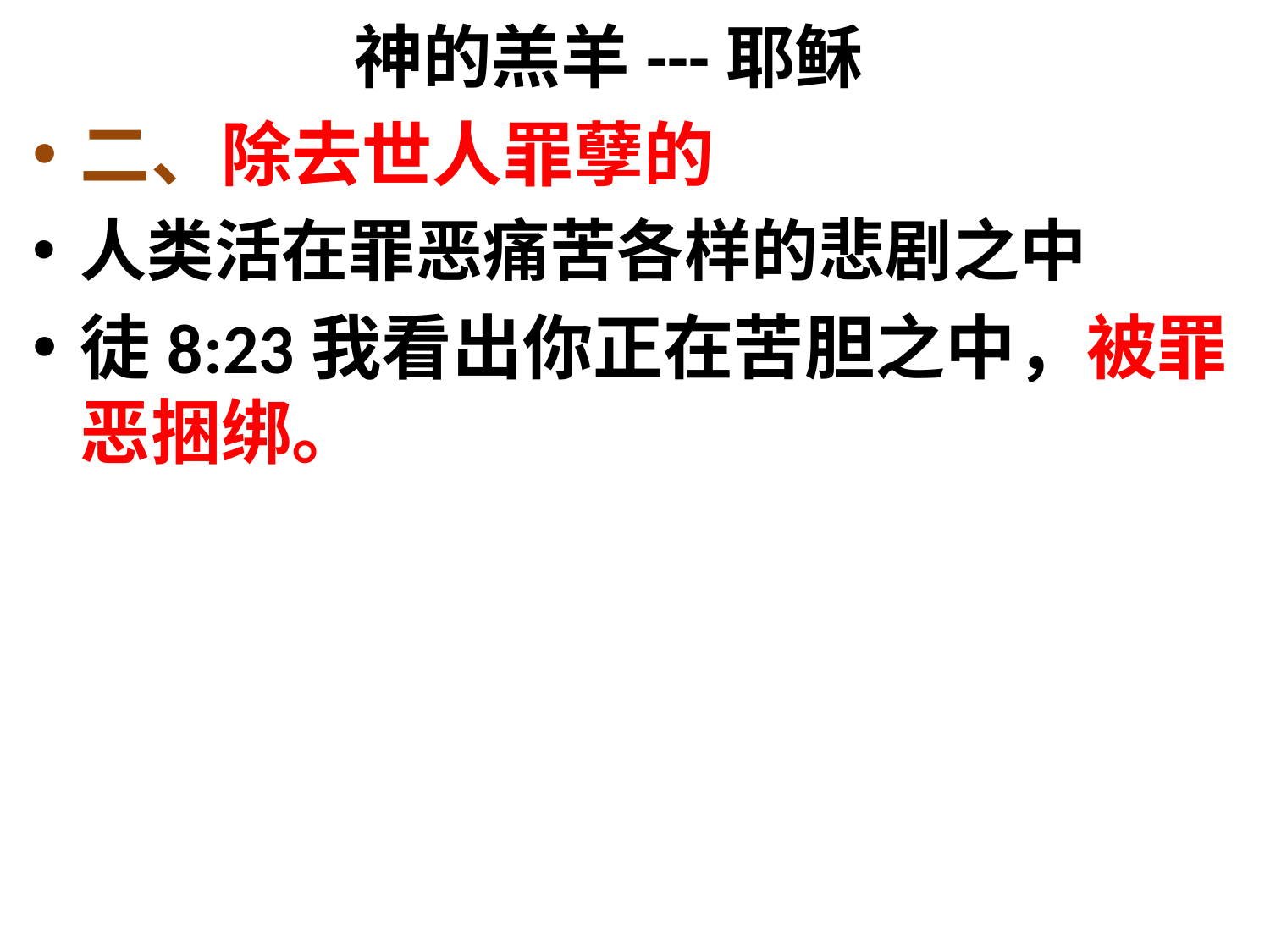

# 神的羔羊---耶稣
二、除去世人罪孽的
人类活在罪恶痛苦各样的悲剧之中
徒8:23我看出你正在苦胆之中，被罪恶捆绑。